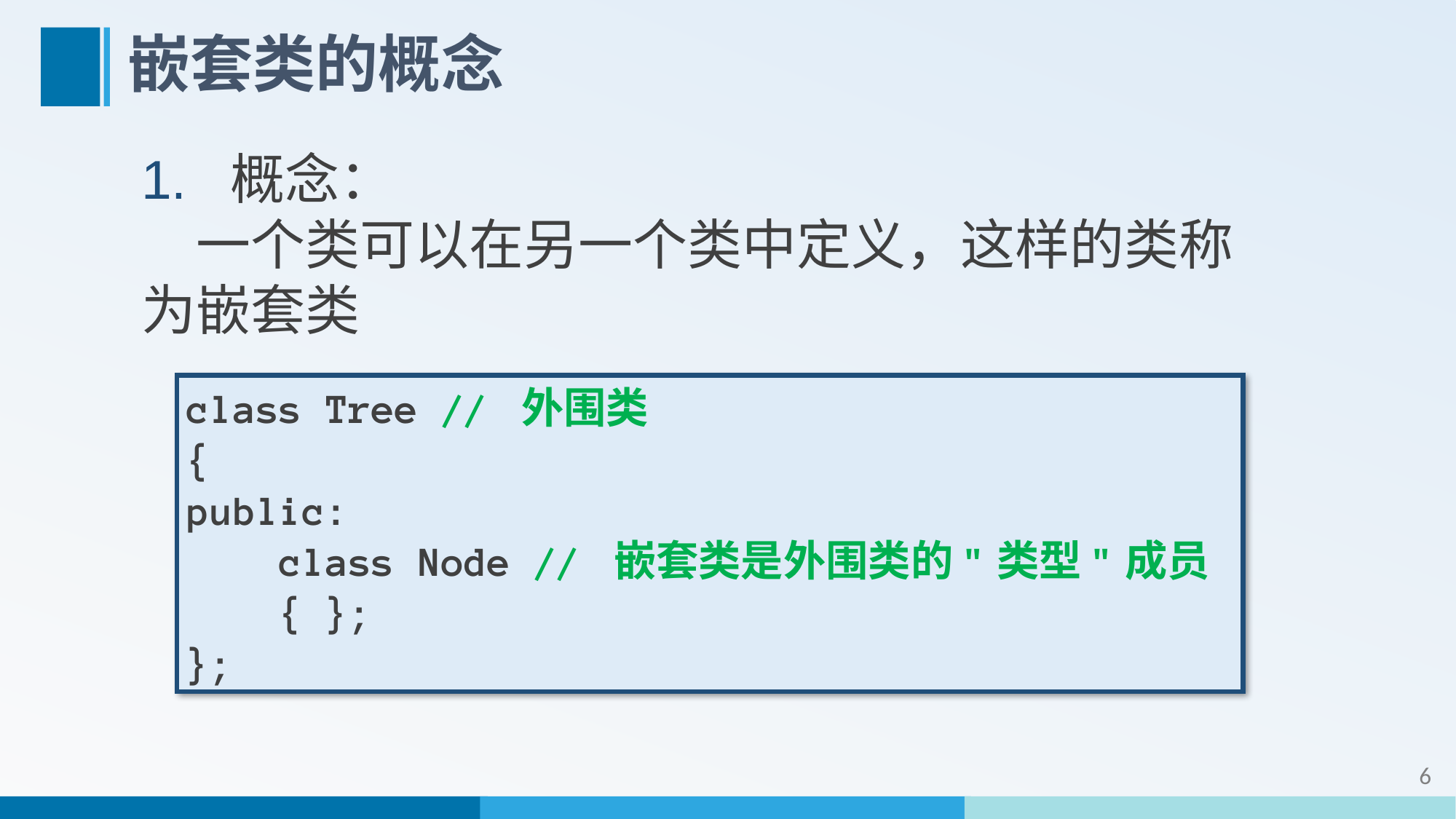

# 嵌套类的概念
概念：
一个类可以在另一个类中定义，这样的类称为嵌套类
class Tree // 外围类
{
public:
    class Node // 嵌套类是外围类的"类型"成员
    { };
};